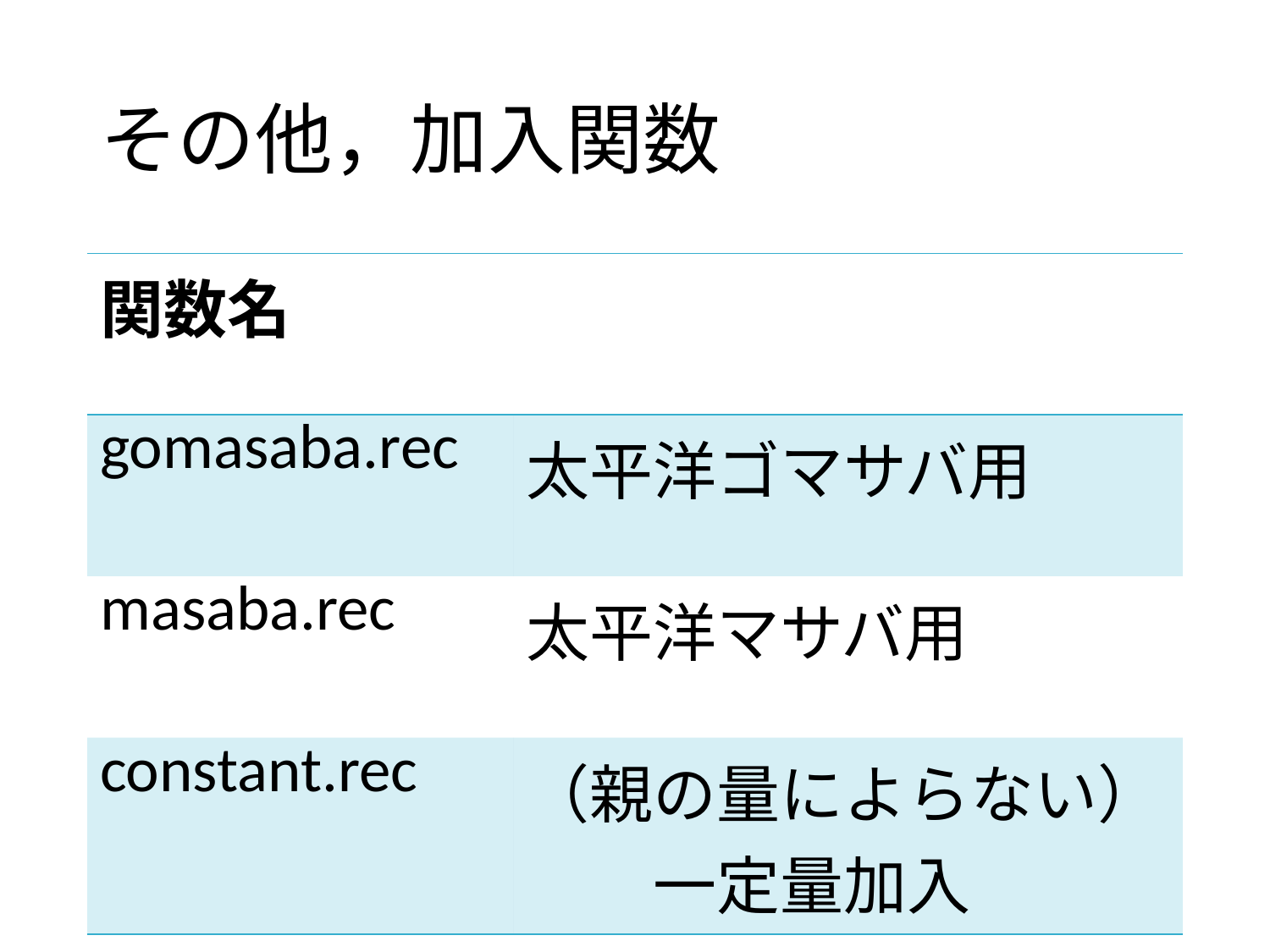

# その他，加入関数
| 関数名 |  |
| --- | --- |
| gomasaba.rec | 太平洋ゴマサバ用 |
| masaba.rec | 太平洋マサバ用 |
| constant.rec | （親の量によらない）　　一定量加入 |